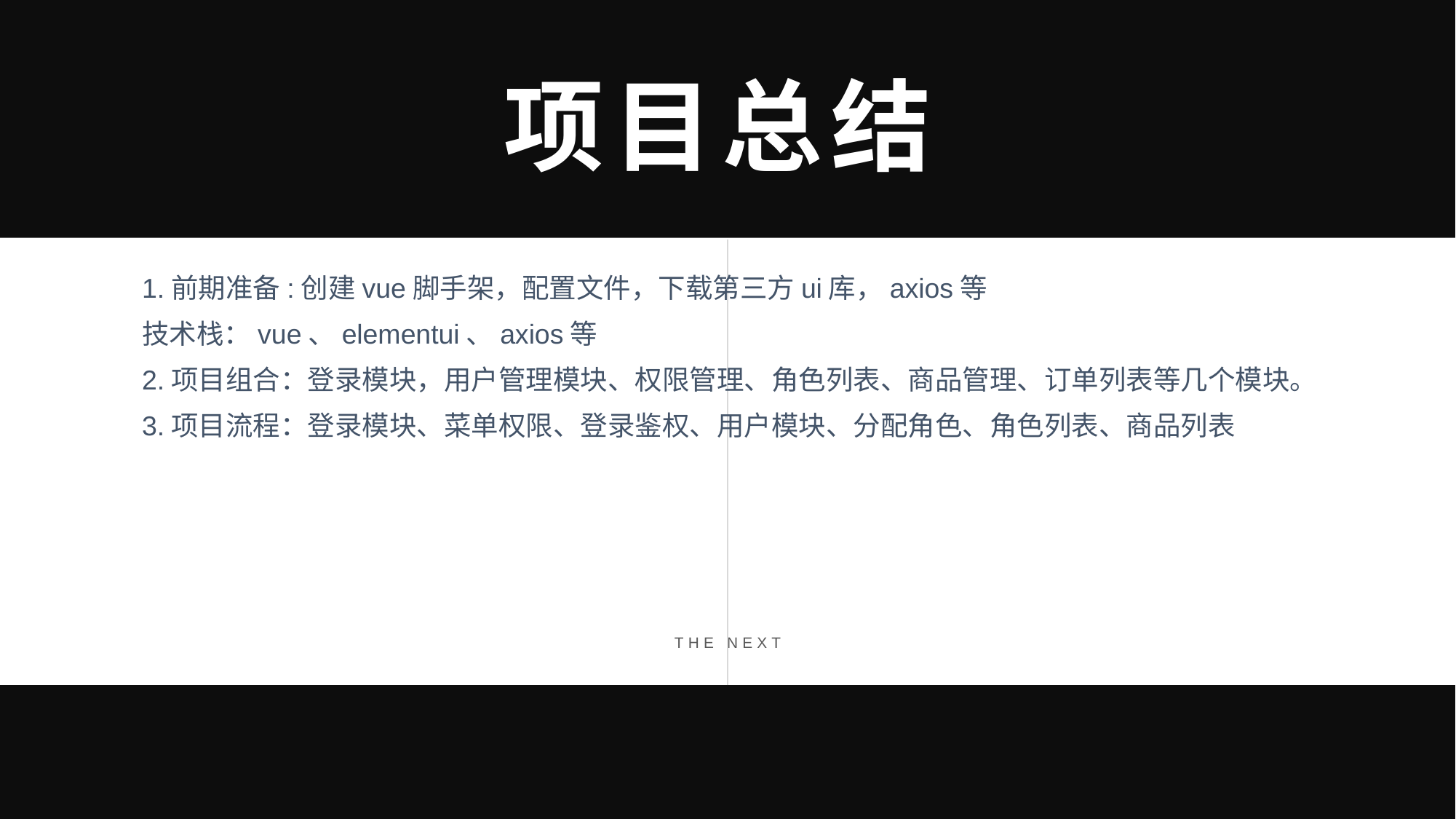

项目总结
1.前期准备:创建vue脚手架，配置文件，下载第三方ui库，axios等
技术栈：vue、elementui、axios等
2.项目组合：登录模块，用户管理模块、权限管理、角色列表、商品管理、订单列表等几个模块。
3.项目流程：登录模块、菜单权限、登录鉴权、用户模块、分配角色、角色列表、商品列表

THE NEXT